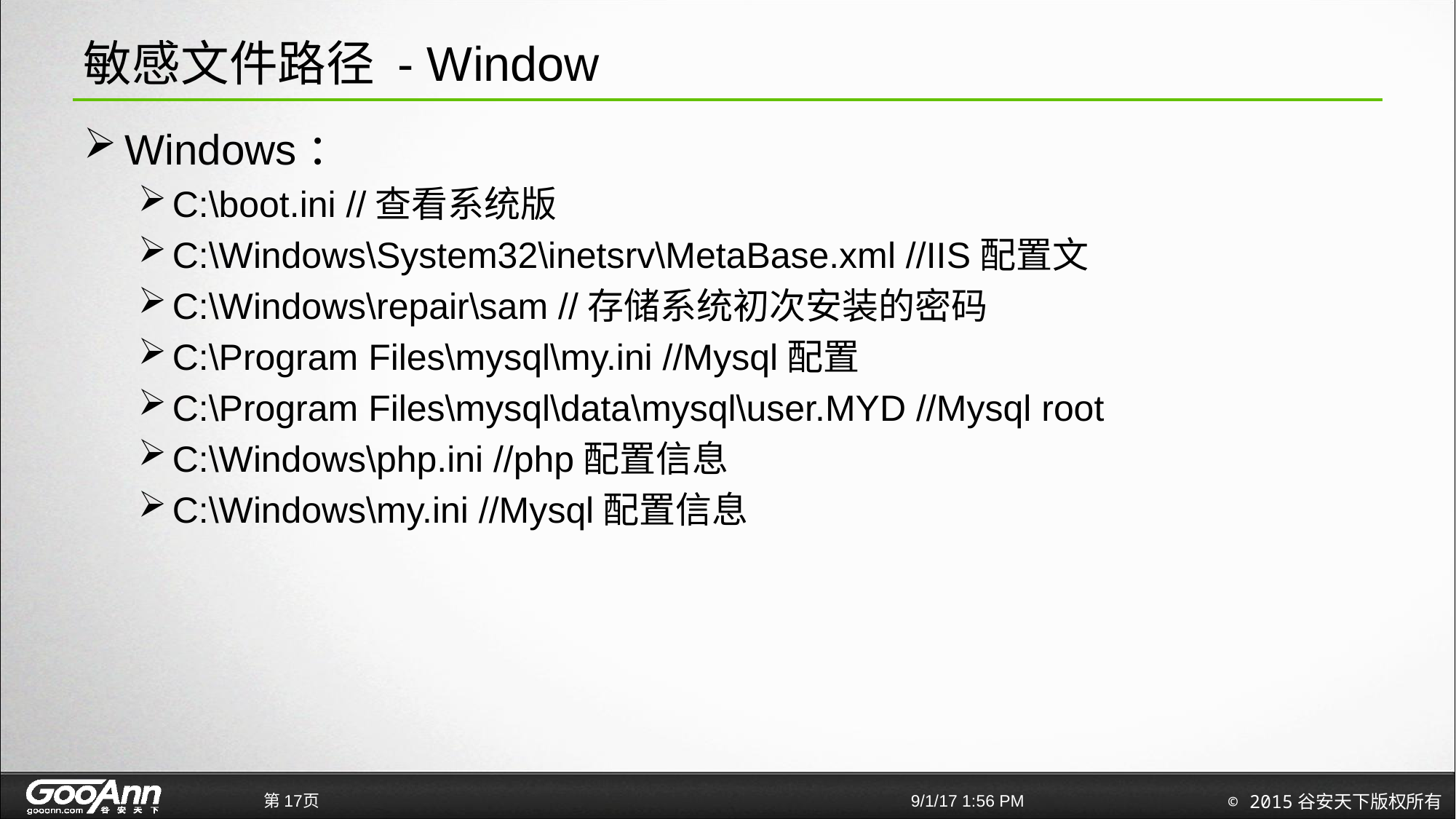

# 敏感文件路径 - Window
Windows：
C:\boot.ini //查看系统版
C:\Windows\System32\inetsrv\MetaBase.xml //IIS配置文
C:\Windows\repair\sam //存储系统初次安装的密码
C:\Program Files\mysql\my.ini //Mysql配置
C:\Program Files\mysql\data\mysql\user.MYD //Mysql root
C:\Windows\php.ini //php配置信息
C:\Windows\my.ini //Mysql配置信息